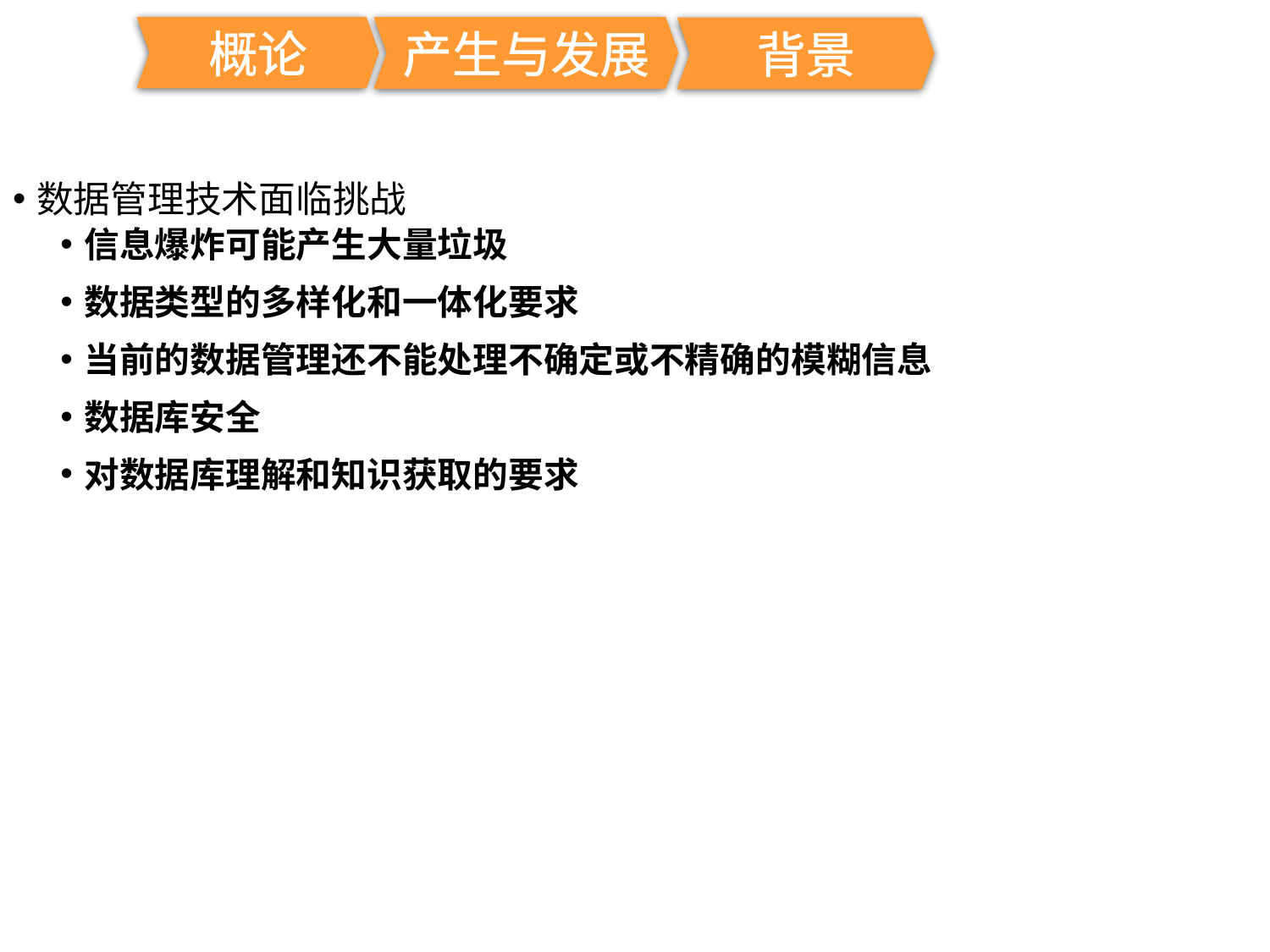

概论
产生与发展
背景
数据管理技术面临挑战
信息爆炸可能产生大量垃圾
数据类型的多样化和一体化要求
当前的数据管理还不能处理不确定或不精确的模糊信息
数据库安全
对数据库理解和知识获取的要求